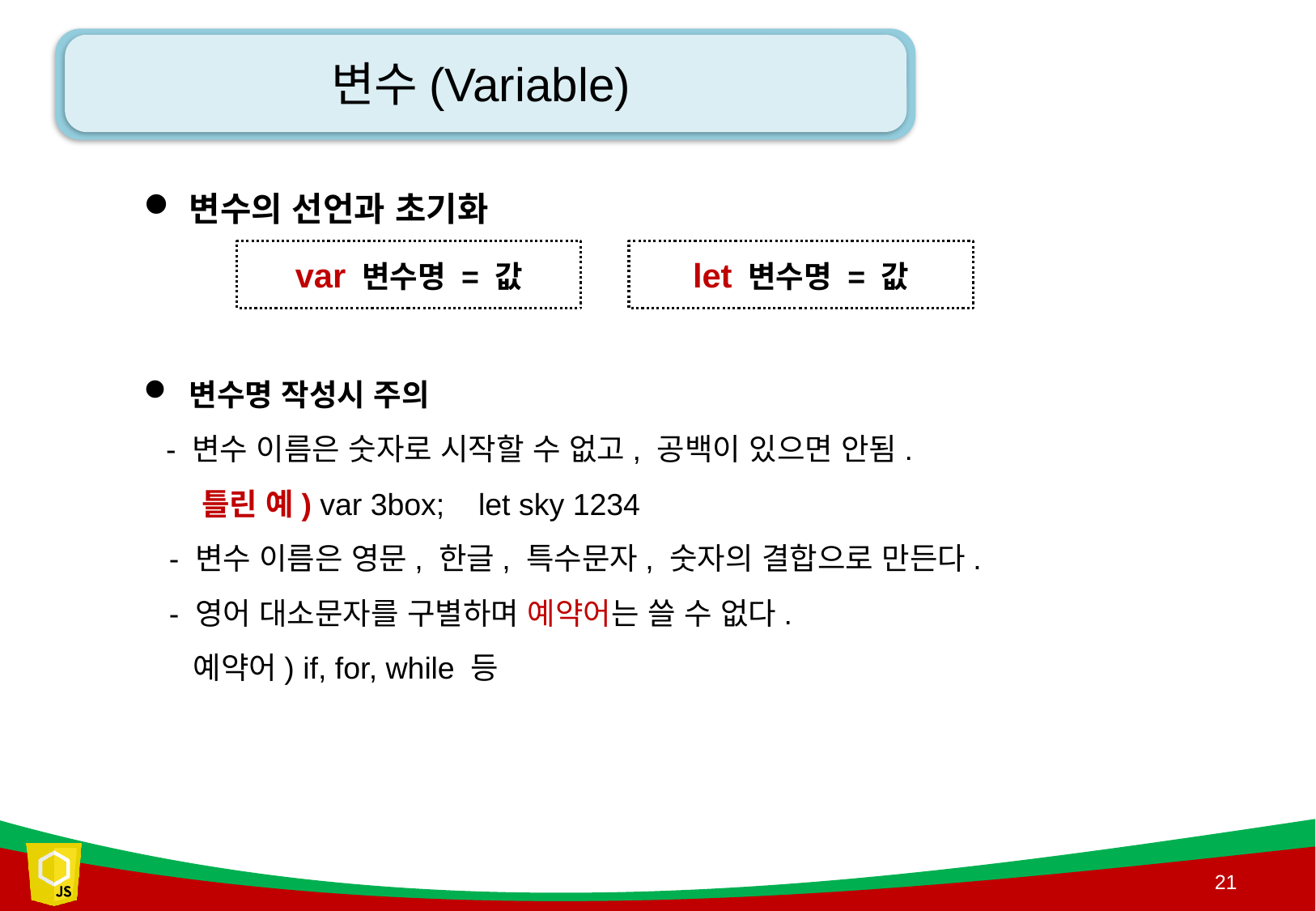

# 변수(Variable)
변수의 선언과 초기화
var 변수명 = 값
let 변수명 = 값
변수명 작성시 주의
   - 변수 이름은 숫자로 시작할 수 없고, 공백이 있으면 안됨.
      틀린 예) var 3box;    let sky 1234
   - 변수 이름은 영문, 한글, 특수문자, 숫자의 결합으로 만든다.
   - 영어 대소문자를 구별하며 예약어는 쓸 수 없다.
     예약어) if, for, while 등
21